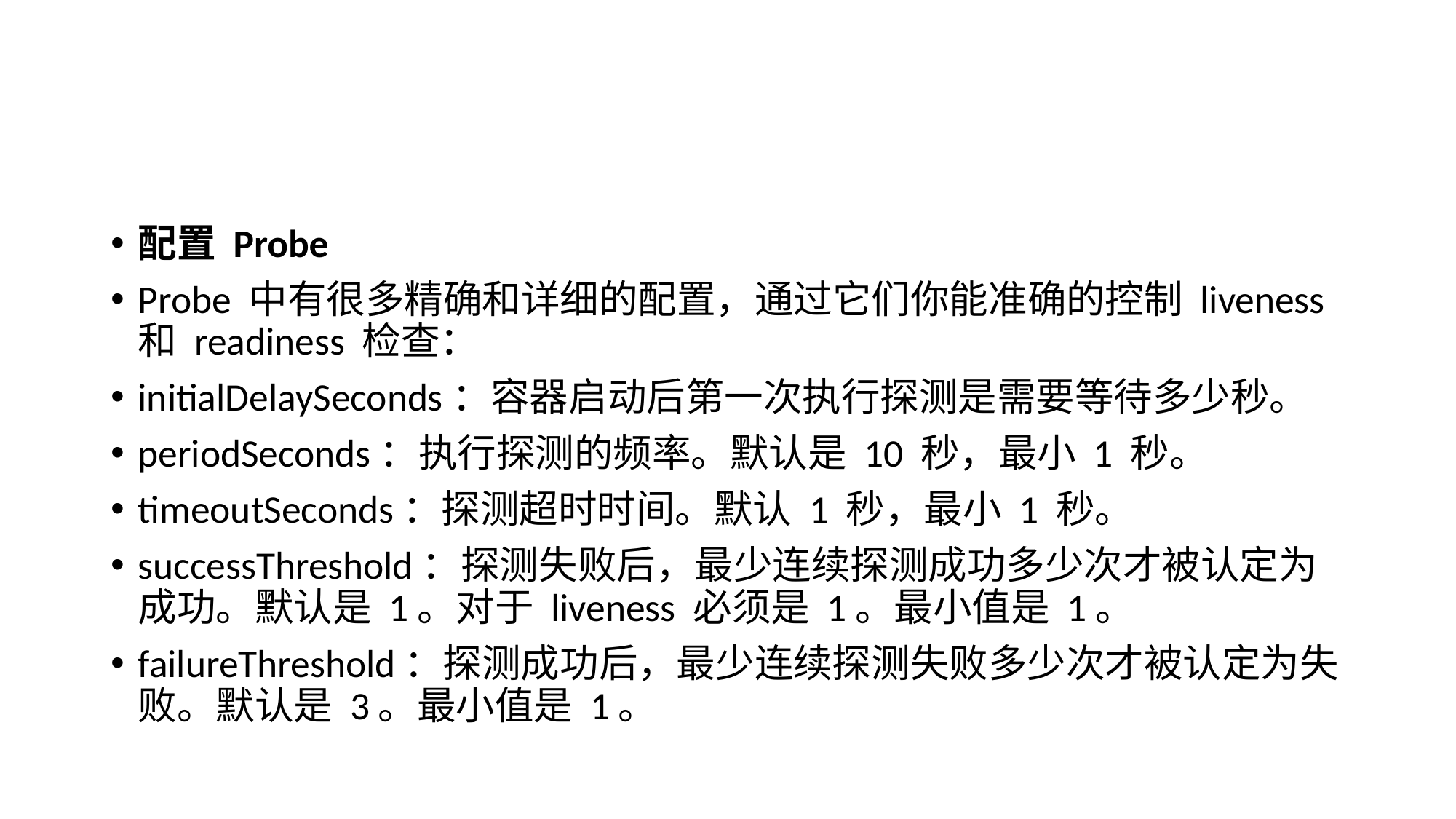

配置 Probe
Probe 中有很多精确和详细的配置，通过它们你能准确的控制 liveness 和 readiness 检查：
initialDelaySeconds：容器启动后第一次执行探测是需要等待多少秒。
periodSeconds：执行探测的频率。默认是 10 秒，最小 1 秒。
timeoutSeconds：探测超时时间。默认 1 秒，最小 1 秒。
successThreshold：探测失败后，最少连续探测成功多少次才被认定为成功。默认是 1。对于 liveness 必须是 1。最小值是 1。
failureThreshold：探测成功后，最少连续探测失败多少次才被认定为失败。默认是 3。最小值是 1。